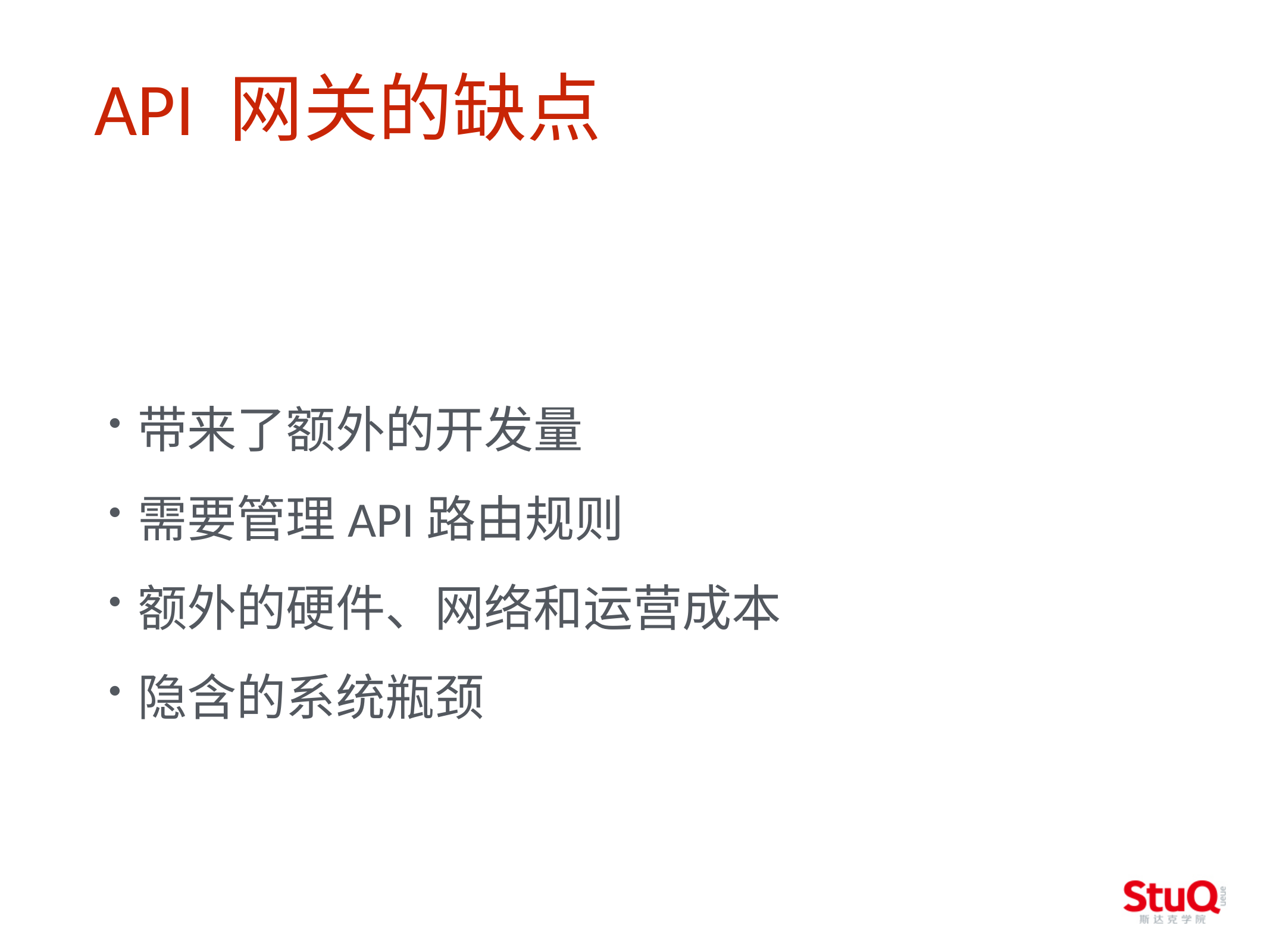

API 网关的缺点
带来了额外的开发量
需要管理API路由规则
额外的硬件、网络和运营成本
隐含的系统瓶颈